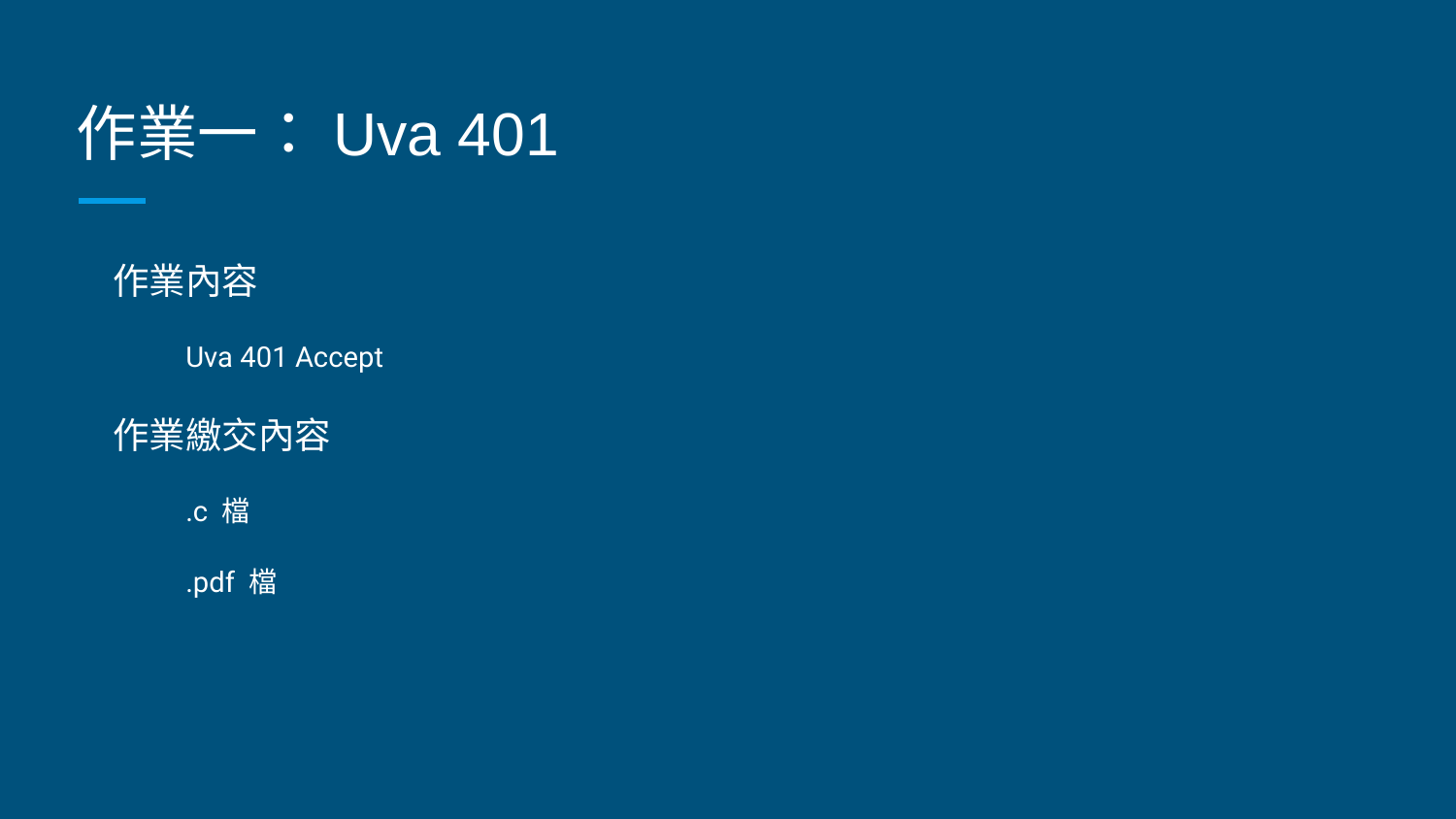

# 作業一：Uva 401
作業內容
Uva 401 Accept
作業繳交內容
.c 檔
.pdf 檔